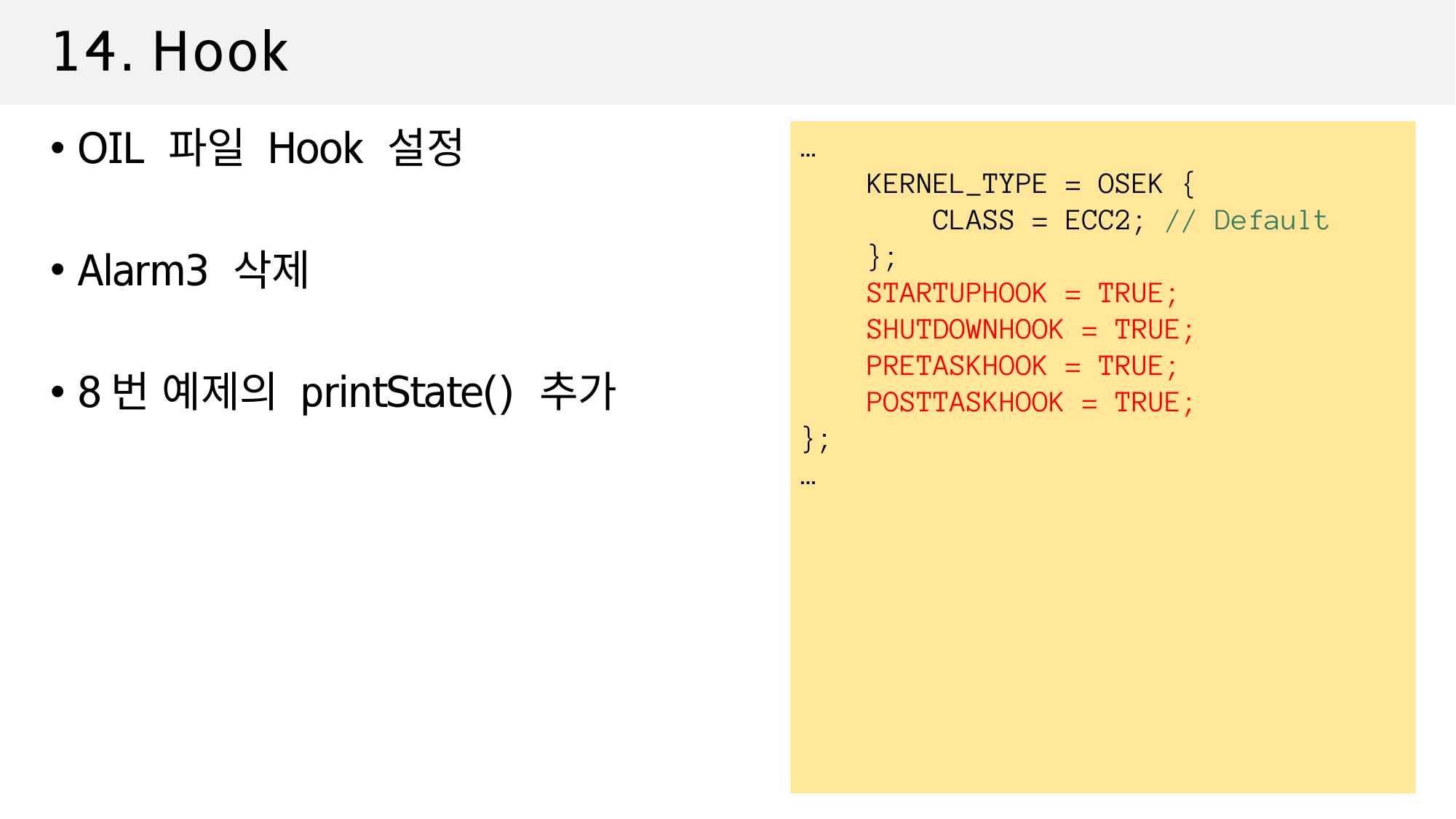

# 14. Hook
…
    KERNEL_TYPE = OSEK {
        CLASS = ECC2; // Default
    };
    STARTUPHOOK = TRUE;
    SHUTDOWNHOOK = TRUE;
    PRETASKHOOK = TRUE;
    POSTTASKHOOK = TRUE;
};
…

OIL 파일 Hook 설정

Alarm3 삭제

8번 예제의 printState() 추가